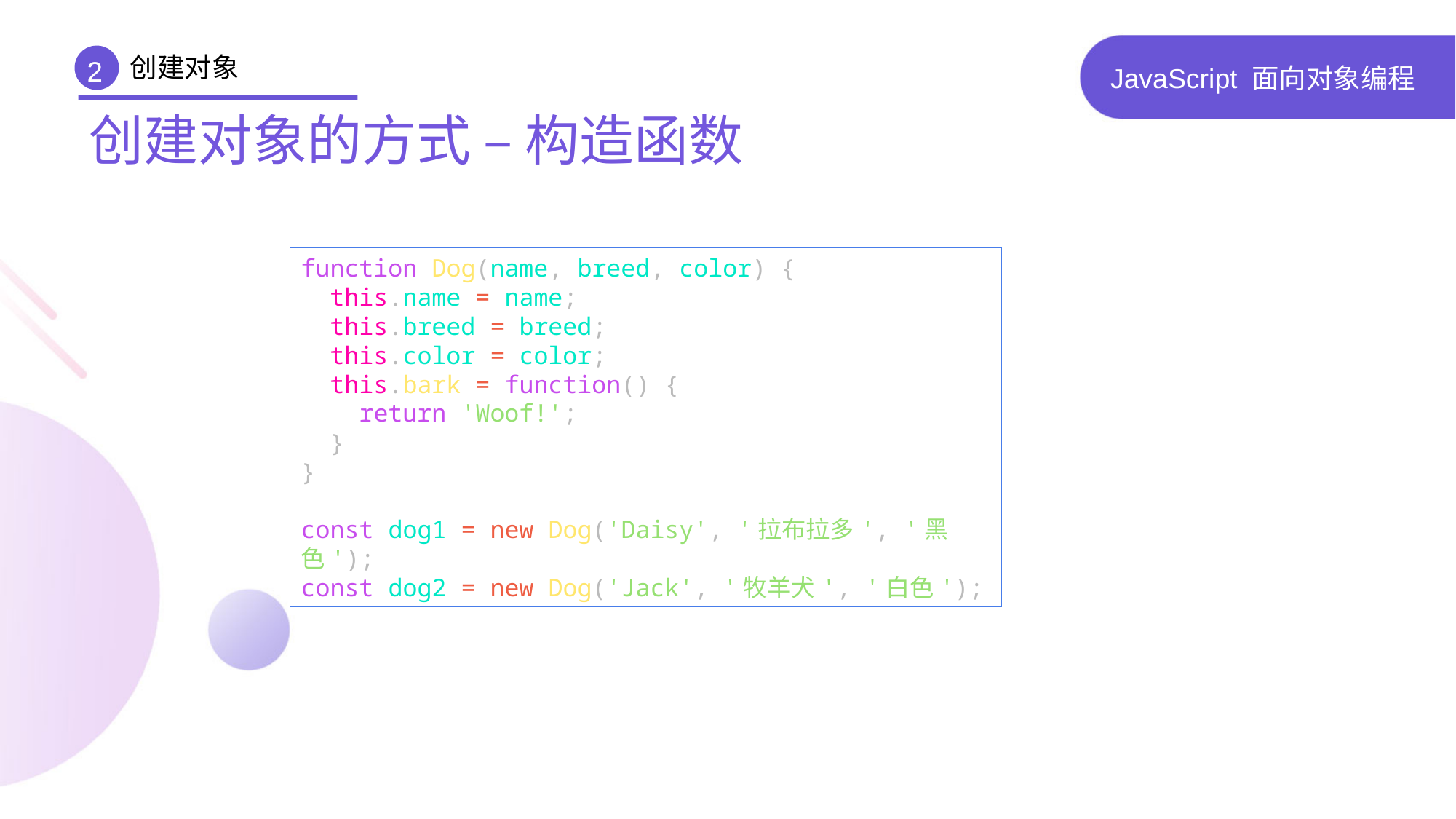

创建对象
2
# JavaScript 面向对象编程
创建对象的方式 – 构造函数
function Dog(name, breed, color) {
  this.name = name;
  this.breed = breed;
  this.color = color;
  this.bark = function() {
    return 'Woof!';
  }
}
const dog1 = new Dog('Daisy', '拉布拉多', '黑色');
const dog2 = new Dog('Jack', '牧羊犬', '白色');